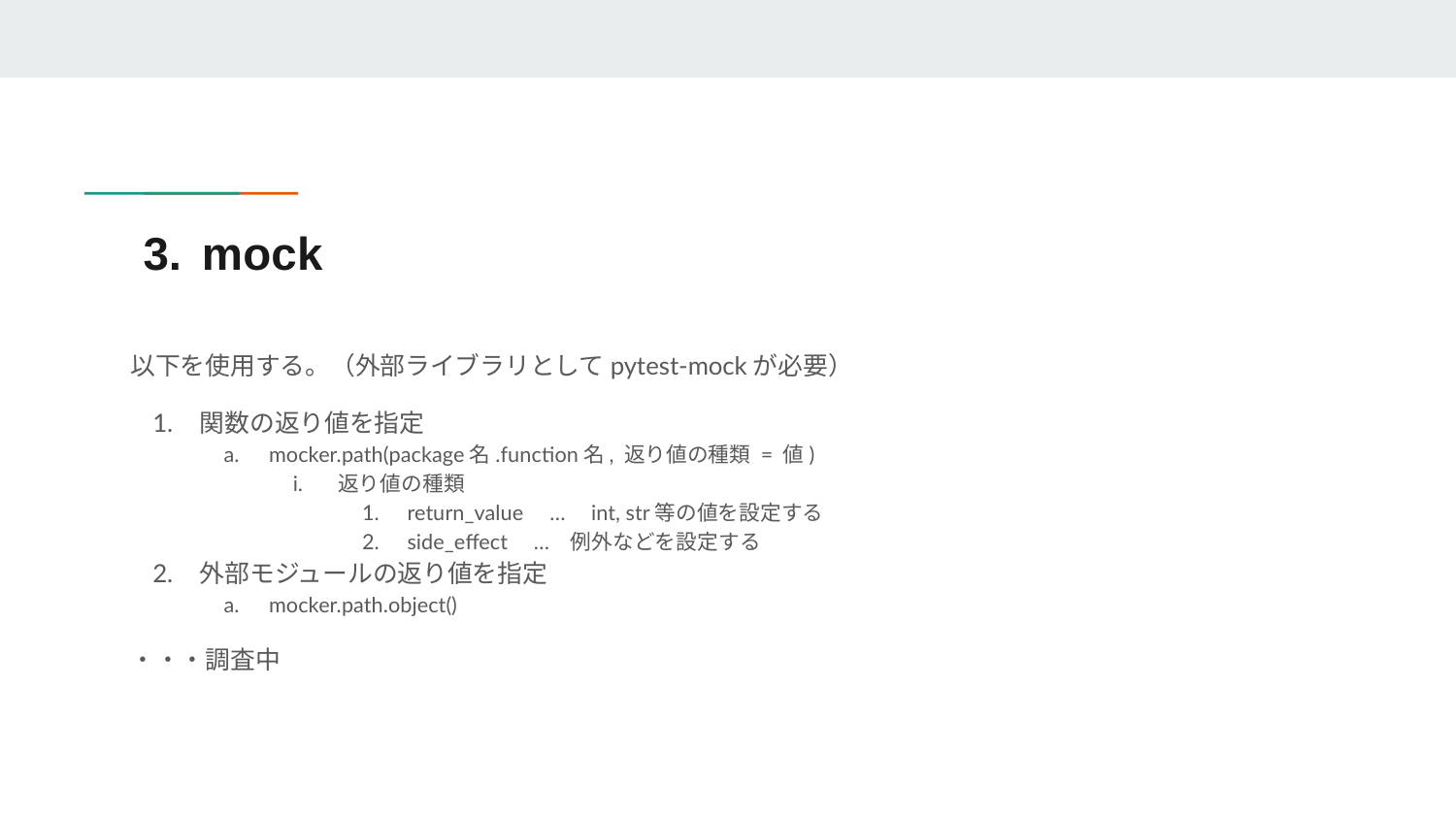

# mock
以下を使用する。（外部ライブラリとしてpytest-mockが必要）
関数の返り値を指定
mocker.path(package名.function名, 返り値の種類 = 値)
返り値の種類
return_value　…　int, str等の値を設定する
side_effect　…　例外などを設定する
外部モジュールの返り値を指定
mocker.path.object()
・・・調査中